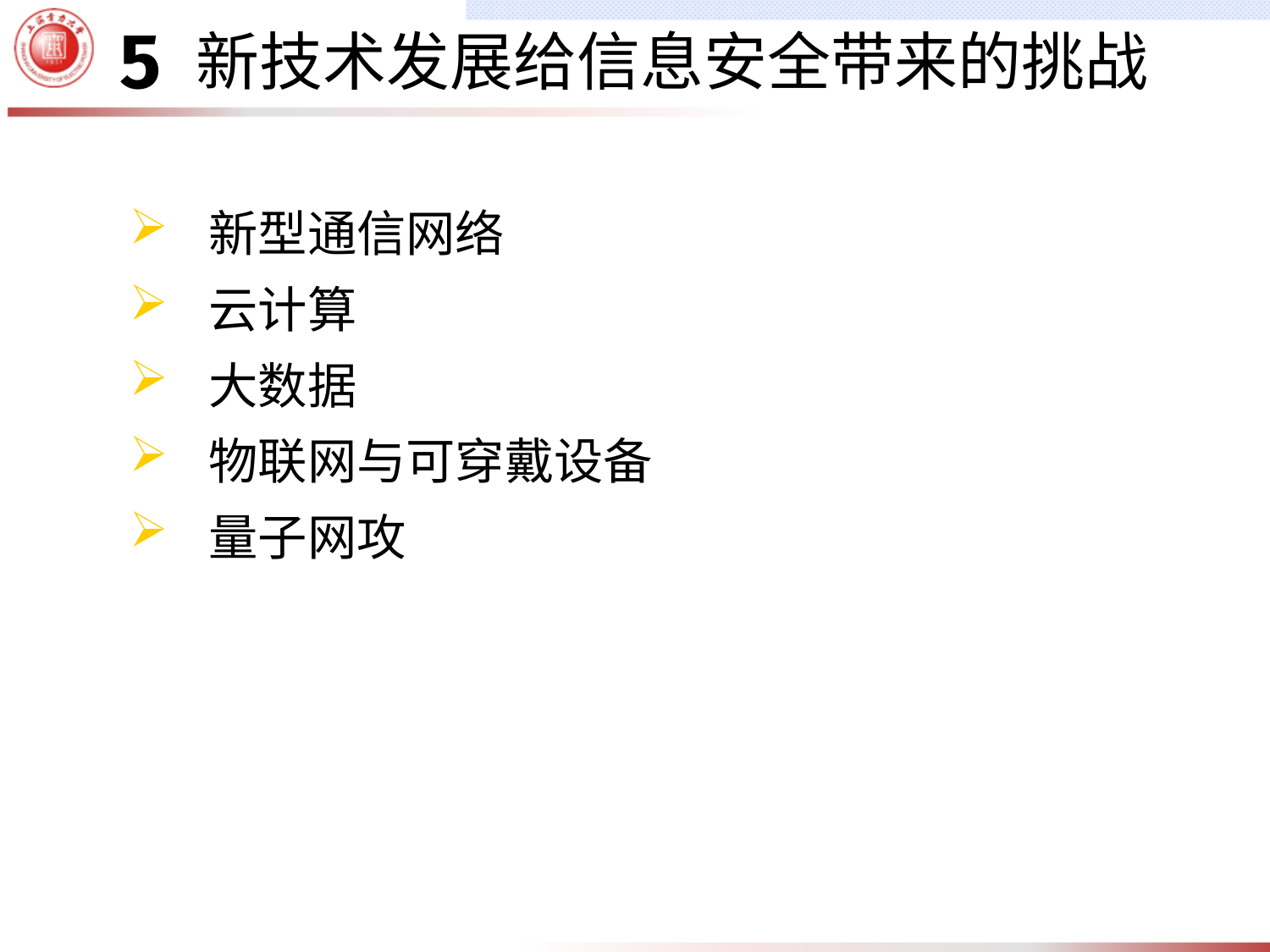

5
新技术发展给信息安全带来的挑战
新型通信网络
云计算
大数据
物联网与可穿戴设备
量子网攻